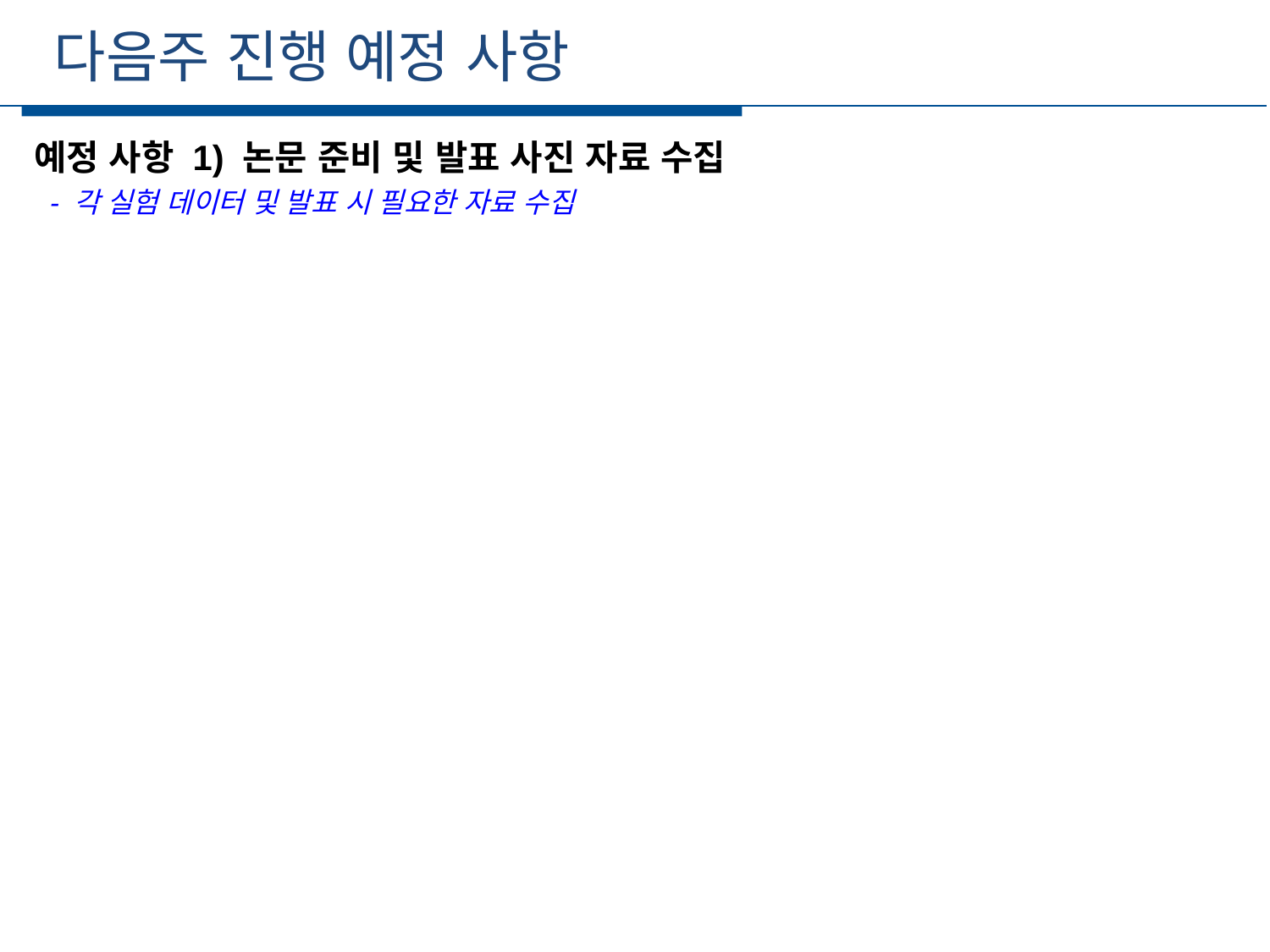

다음주 진행 예정 사항
세부일정

예정 사항 1) 논문 준비 및 발표 사진 자료 수집
  - 각 실험 데이터 및 발표 시 필요한 자료 수집